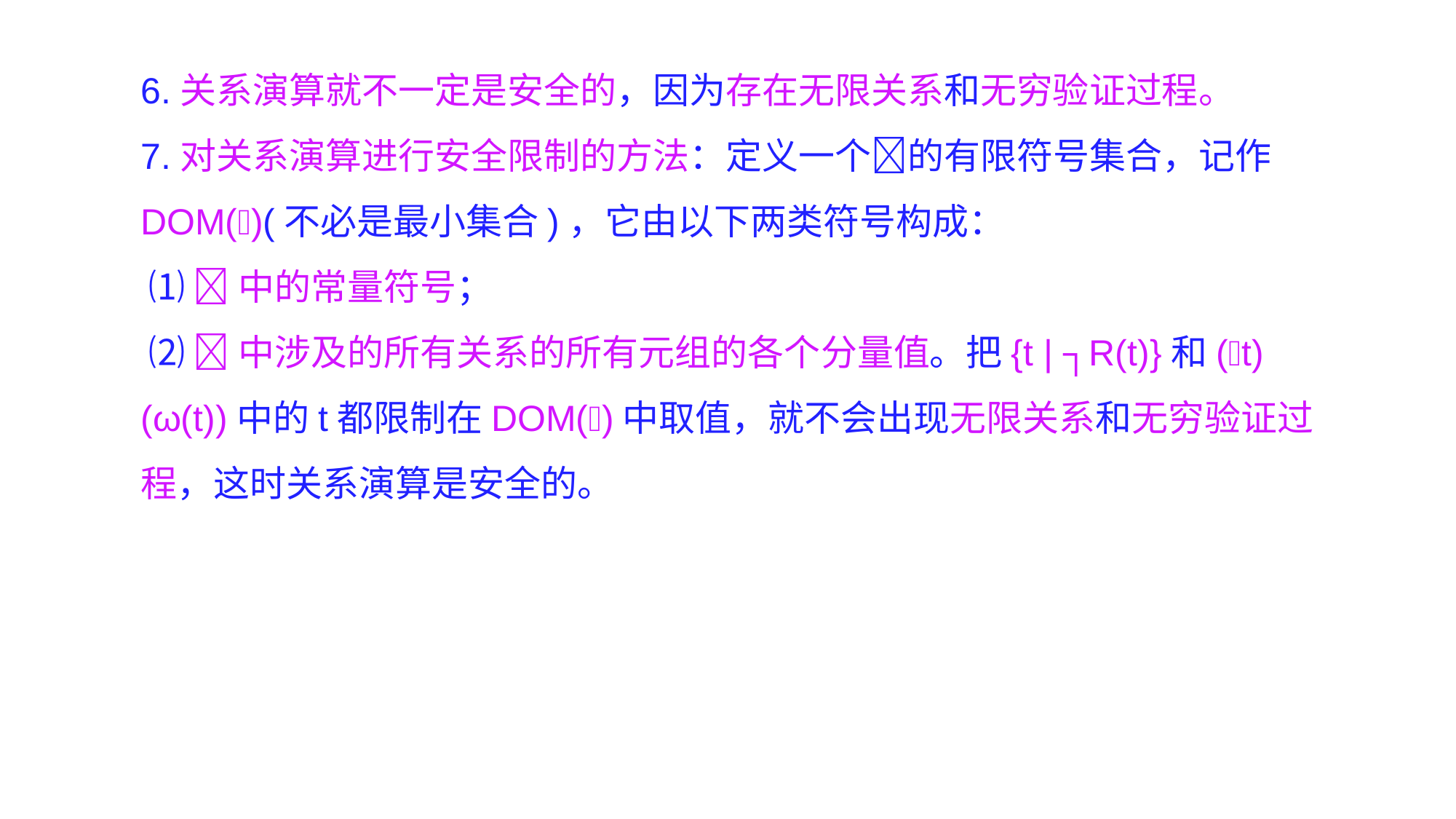

6.关系演算就不一定是安全的，因为存在无限关系和无穷验证过程。
7.对关系演算进行安全限制的方法：定义一个ψ的有限符号集合，记作DOM(ψ)(不必是最小集合)，它由以下两类符号构成：
 ⑴ ψ中的常量符号；
 ⑵ ψ中涉及的所有关系的所有元组的各个分量值。把{t | ┐R(t)}和(∀t)(ω(t))中的t都限制在DOM(ψ)中取值，就不会出现无限关系和无穷验证过程，这时关系演算是安全的。